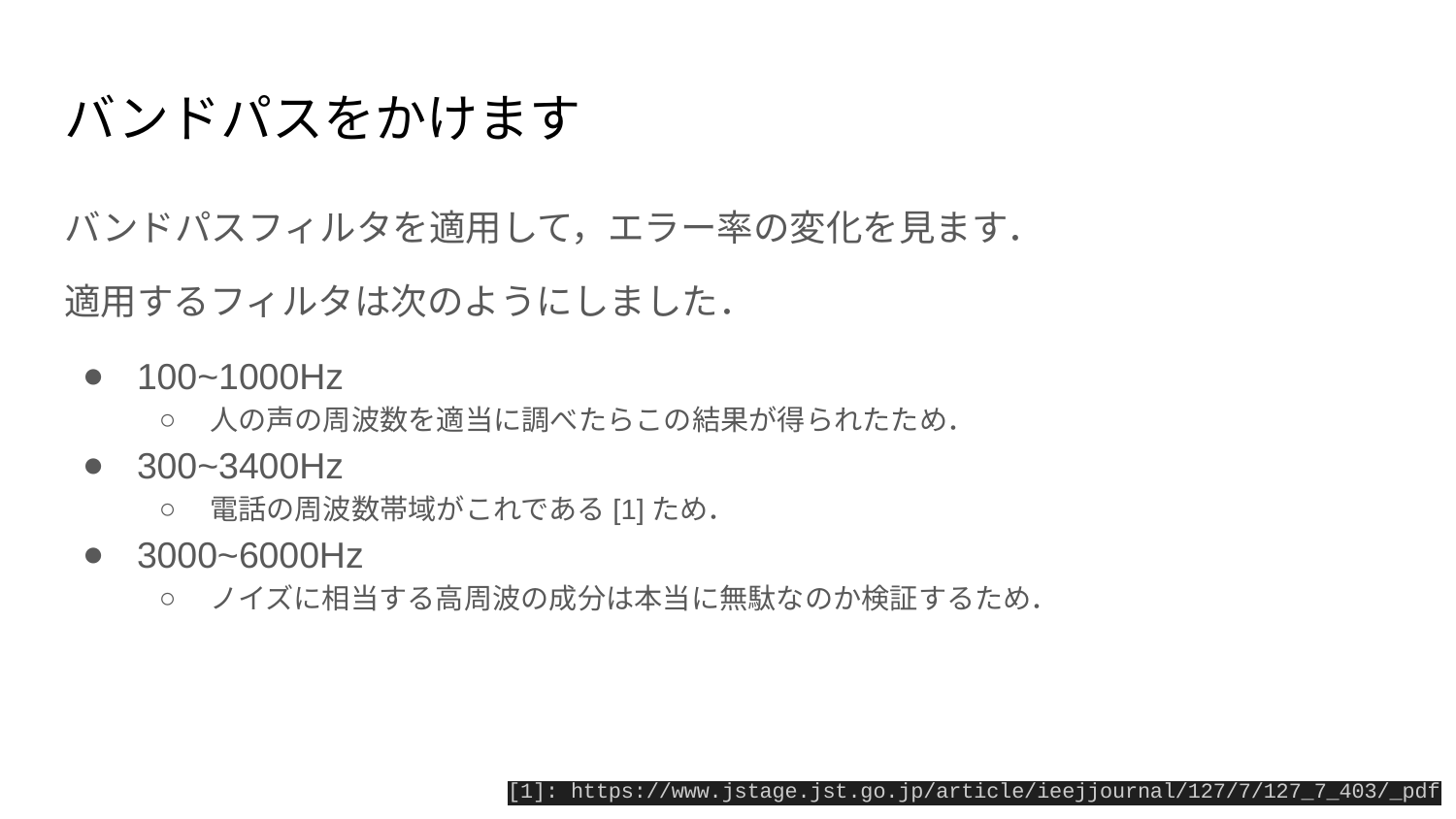

# バンドパスをかけます
バンドパスフィルタを適用して，エラー率の変化を見ます．
適用するフィルタは次のようにしました．
100~1000Hz
人の声の周波数を適当に調べたらこの結果が得られたため．
300~3400Hz
電話の周波数帯域がこれである[1]ため．
3000~6000Hz
ノイズに相当する高周波の成分は本当に無駄なのか検証するため．
[1]: https://www.jstage.jst.go.jp/article/ieejjournal/127/7/127_7_403/_pdf